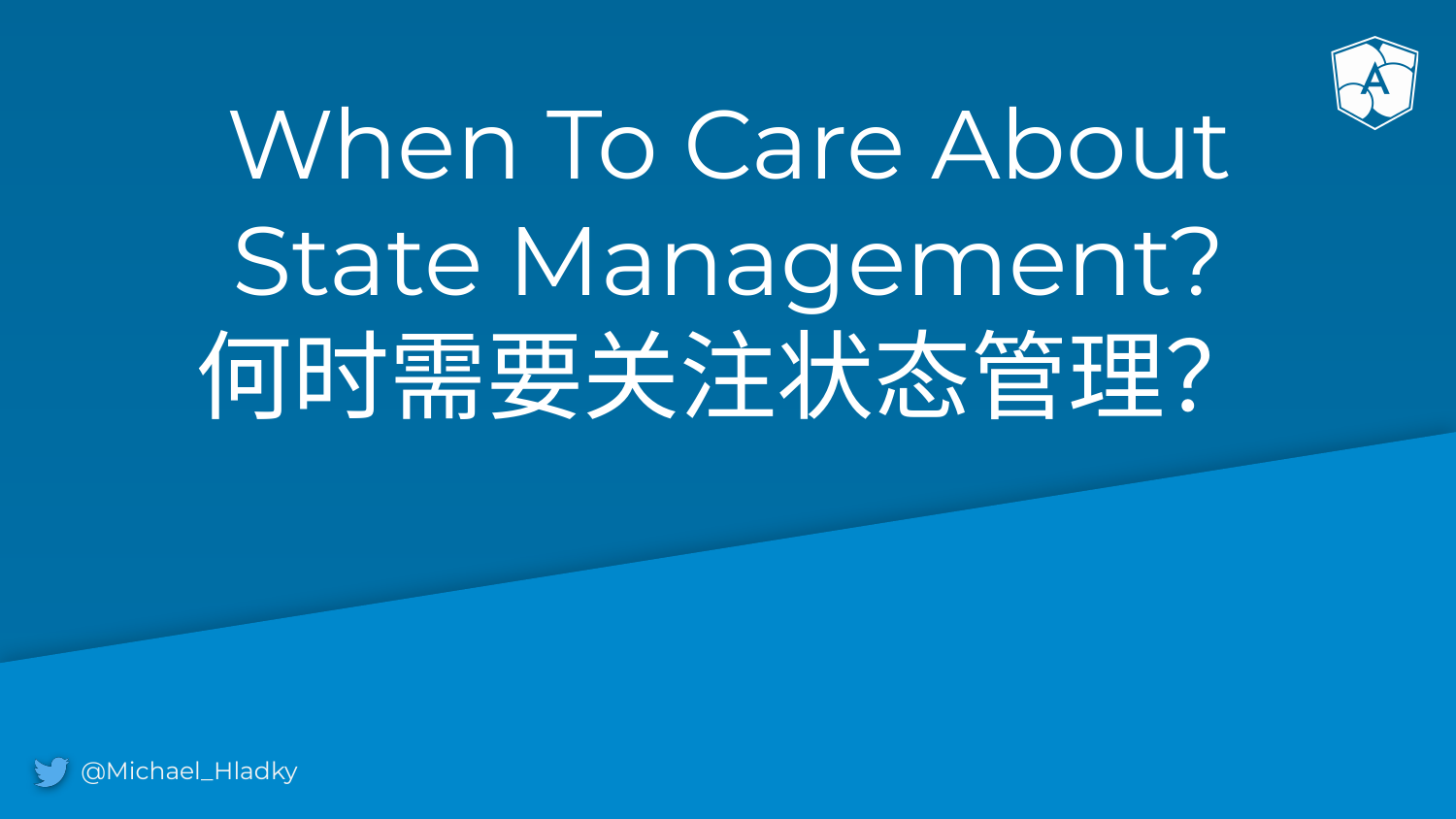

# When To Care About State Management?
何时需要关注状态管理？